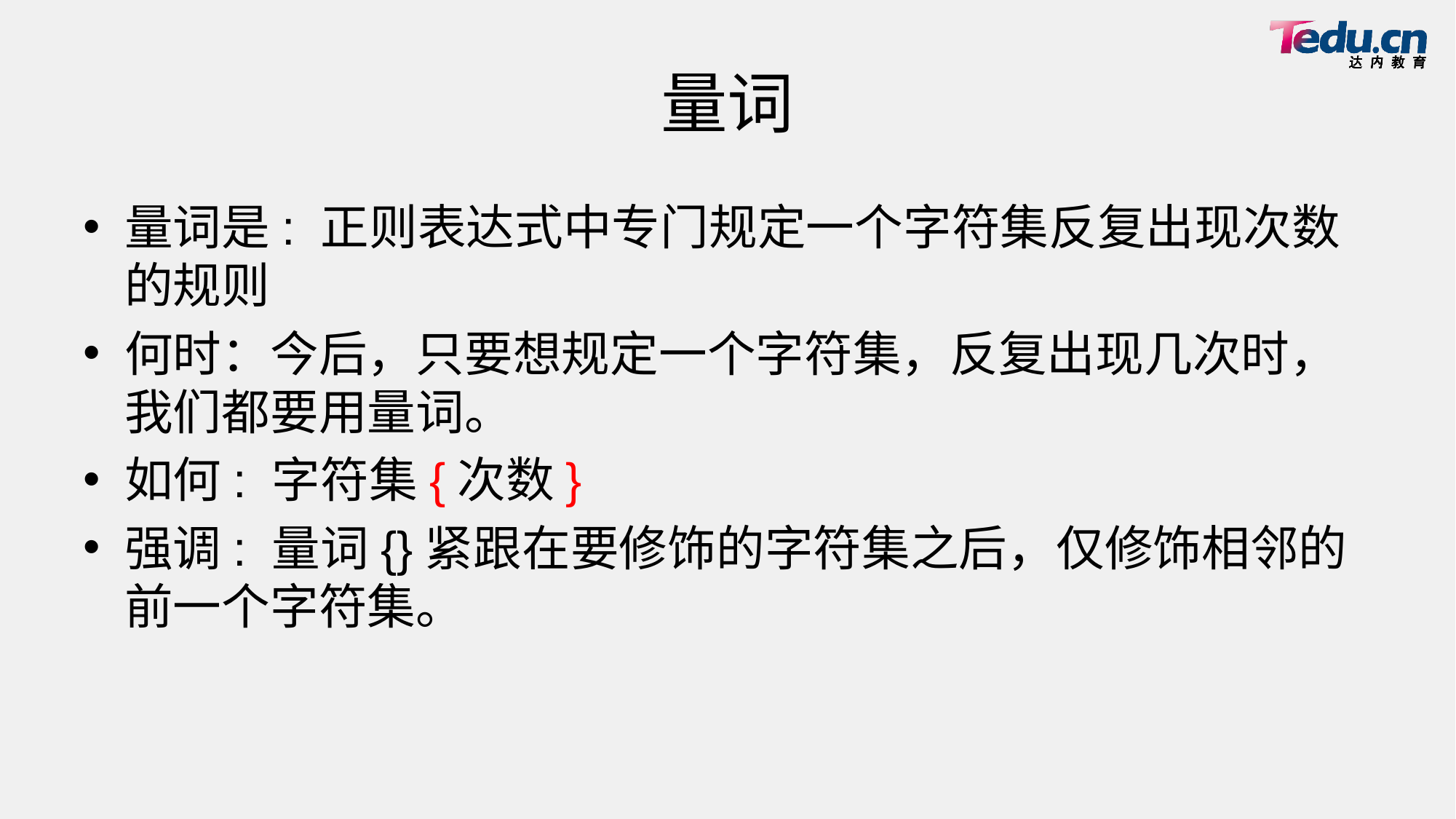

# 量词
量词是: 正则表达式中专门规定一个字符集反复出现次数的规则
何时：今后，只要想规定一个字符集，反复出现几次时，我们都要用量词。
如何: 字符集{次数}
强调: 量词{}紧跟在要修饰的字符集之后，仅修饰相邻的前一个字符集。